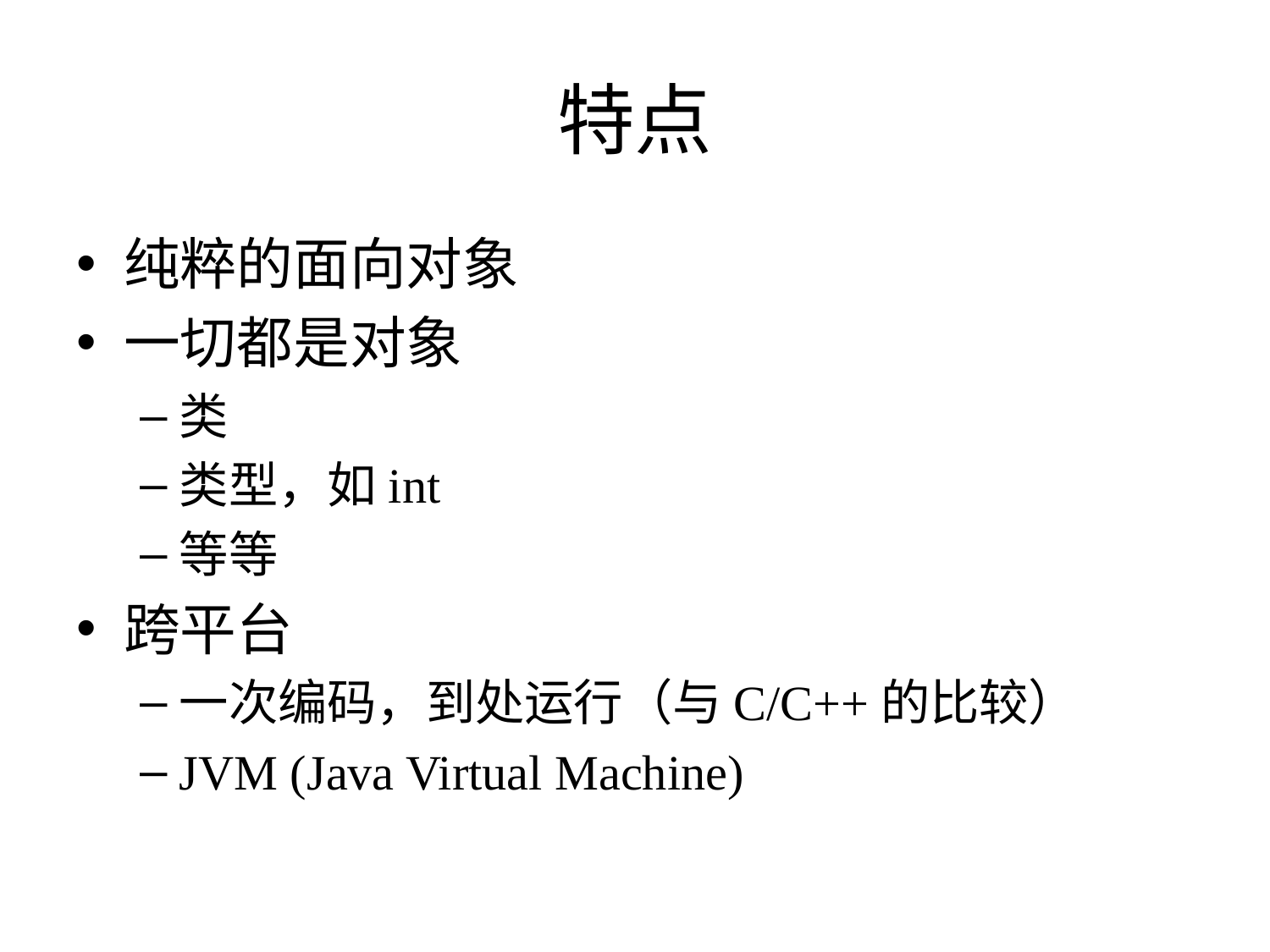

# 特点
纯粹的面向对象
一切都是对象
类
类型，如int
等等
跨平台
一次编码，到处运行（与C/C++的比较）
JVM (Java Virtual Machine)